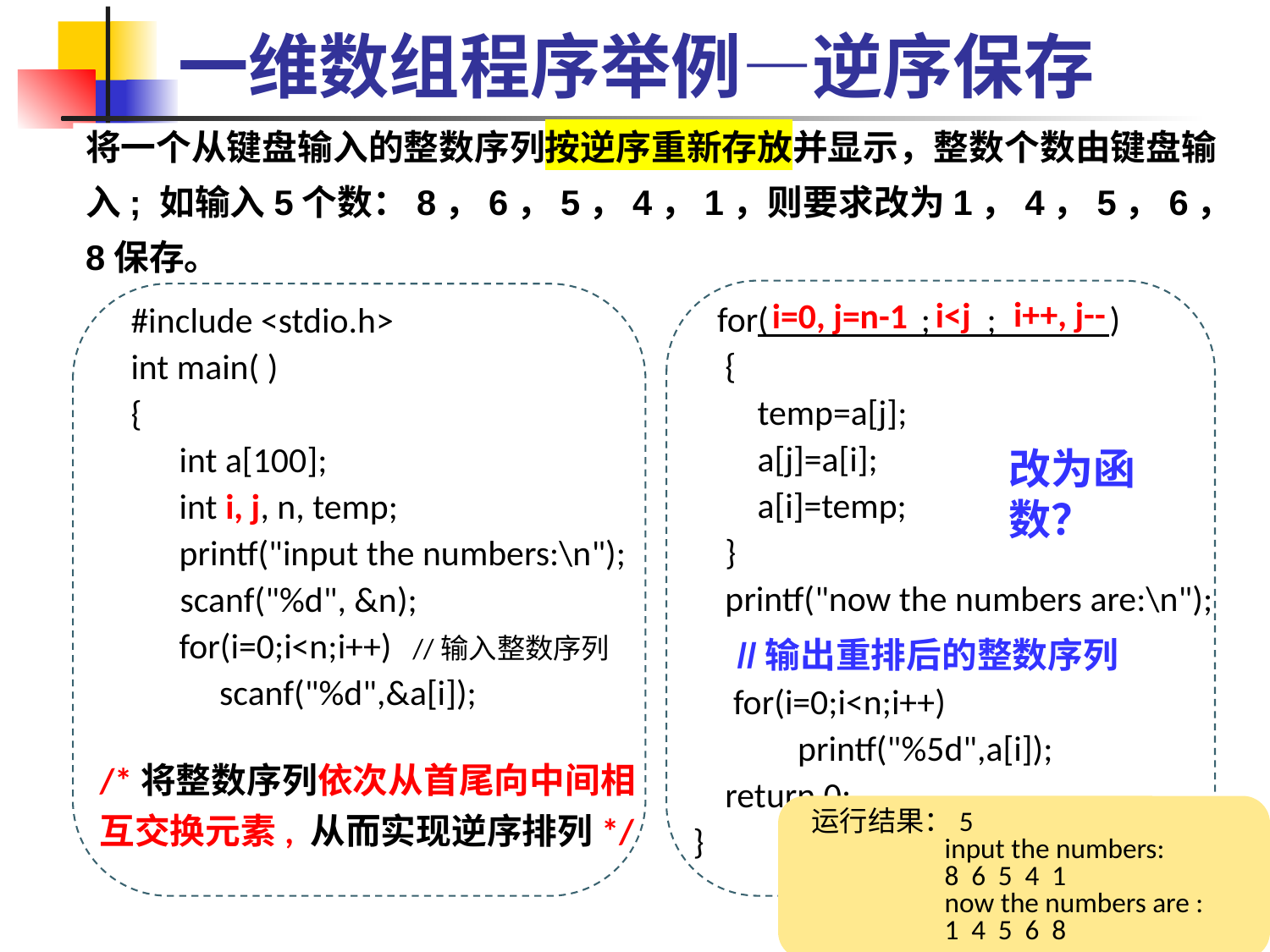

# 一维数组程序举例—逆序保存
将一个从键盘输入的整数序列按逆序重新存放并显示，整数个数由键盘输入; 如输入5个数：8，6，5，4，1，则要求改为1，4，5，6，8保存。

i++, j--
i<j
   for(                   ;       ;              )
    {
        temp=a[j];
        a[j]=a[i];
        a[i]=temp;
    }
    printf("now the numbers are:\n");
      //输出重排后的整数序列
     for(i=0;i<n;i++)
             printf("%5d",a[i]);
    return 0;
}
#include <stdio.h>
int main( )
{
      int a[100];
      int i, j, n, temp;
      printf("input the numbers:\n");
              scanf("%d", &n);
      for(i=0;i<n;i++)   //输入整数序列
           scanf("%d",&a[i]);

i=0, j=n-1
改为函数？
/*将整数序列依次从首尾向中间相互交换元素, 从而实现逆序排列*/
 运行结果：5
                       input the numbers:
                       8  6  5  4  1
                       now the numbers are :
                       1  4  5  6  8
22